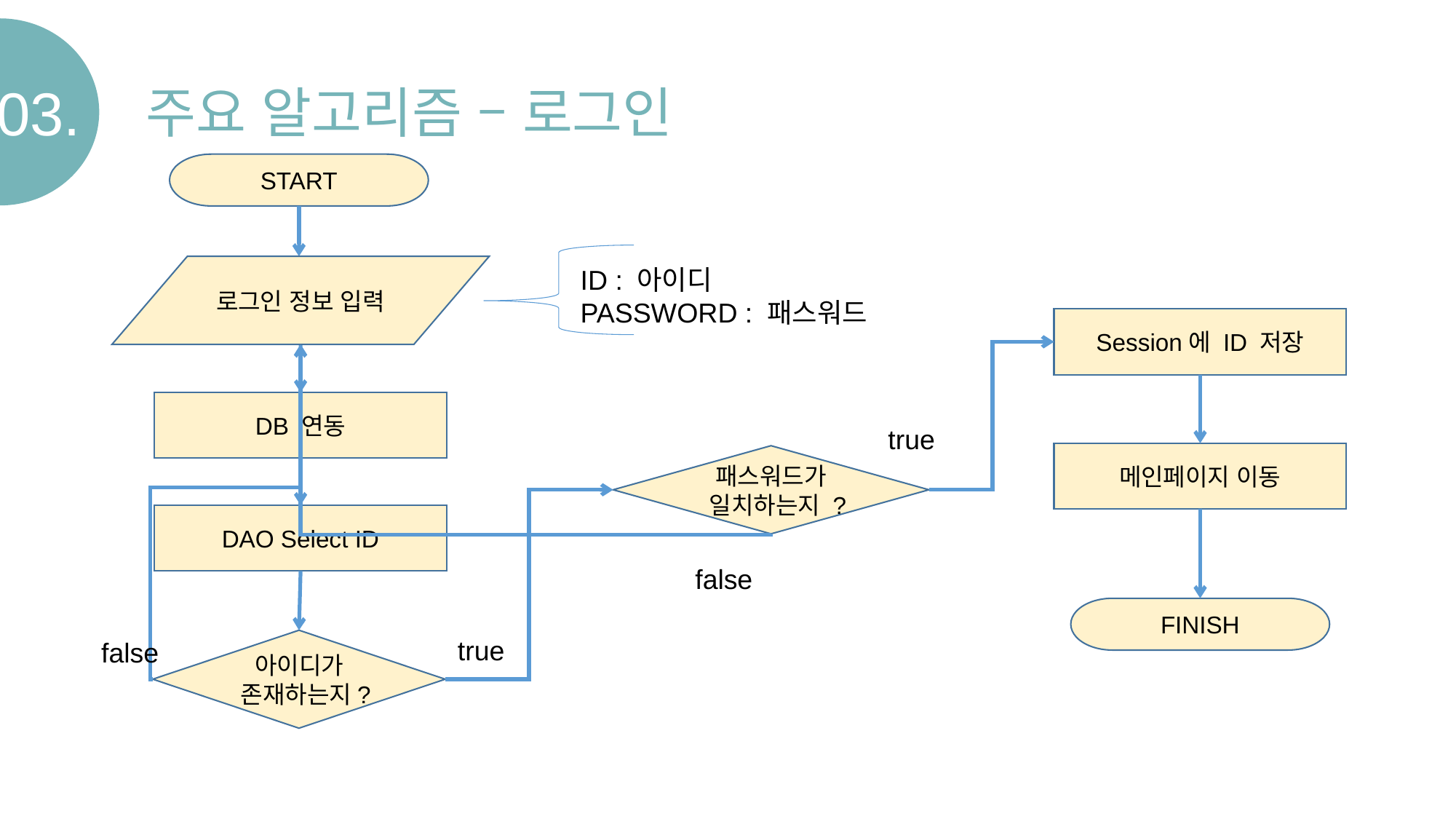

03.
주요 알고리즘 – 로그인
START

로그인 정보 입력
ID : 아이디
PASSWORD : 패스워드
Session에 ID 저장
DB 연동
true
메인페이지 이동
패스워드가
일치하는지 ?
DAO Select ID
false
FINISH
true
false
아이디가
존재하는지?